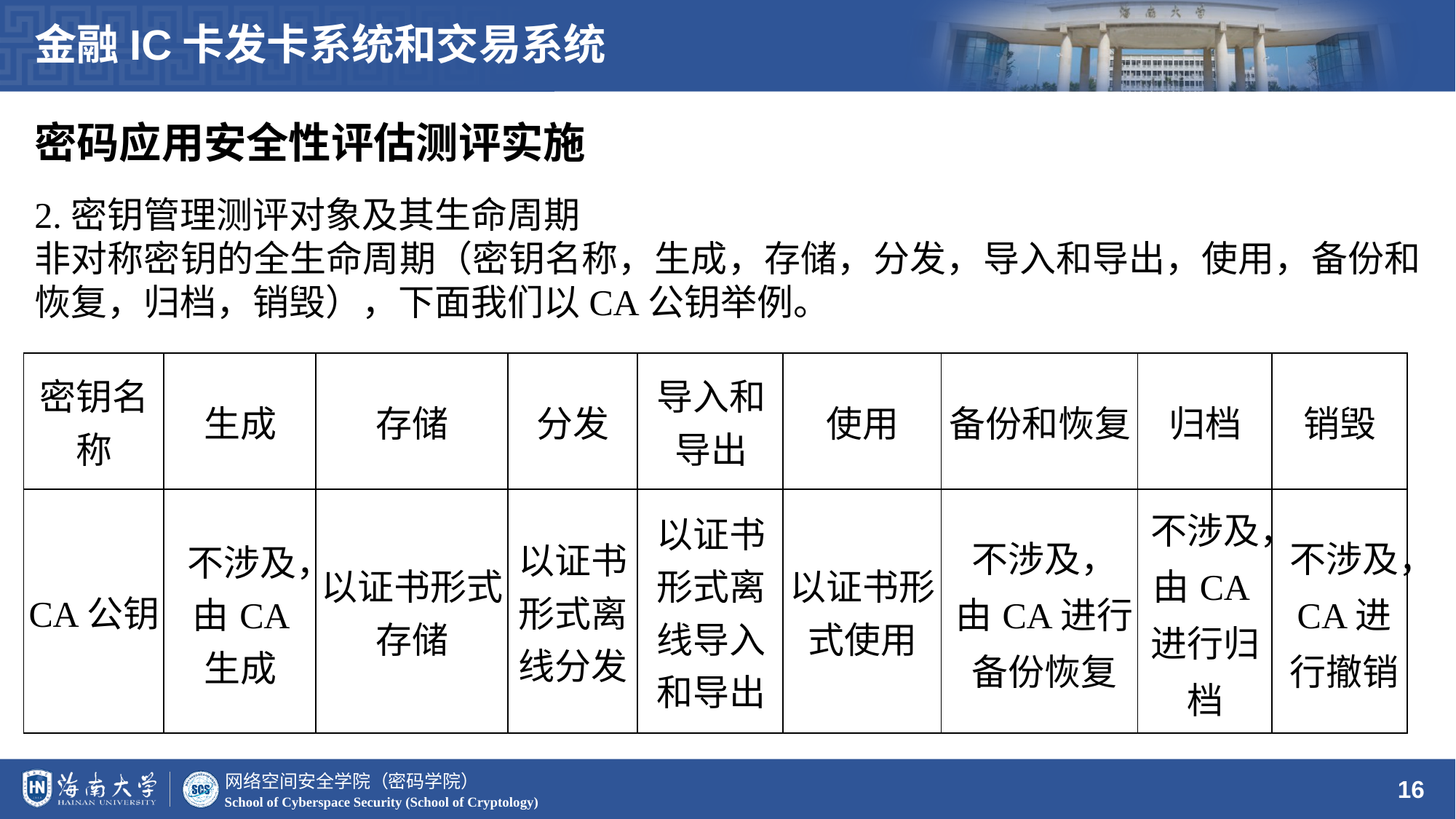

金融IC卡发卡系统和交易系统

密码应用安全性评估测评实施
2.密钥管理测评对象及其生命周期
非对称密钥的全生命周期（密钥名称，生成，存储，分发，导入和导出，使用，备份和恢复，归档，销毁），下面我们以CA公钥举例。

| 密钥名称 | 生成 | 存储 | 分发 | 导入和导出 | 使用 | 备份和恢复 | 归档 | 销毁 |
| --- | --- | --- | --- | --- | --- | --- | --- | --- |
| CA公钥 | 不涉及， 由CA 生成 | 以证书形式存储 | 以证书形式离线分发 | 以证书形式离线导入和导出 | 以证书形式使用 | 不涉及，由CA进行备份恢复 | 不涉及，由CA进行归档 | 不涉及，CA进行撤销 |
16